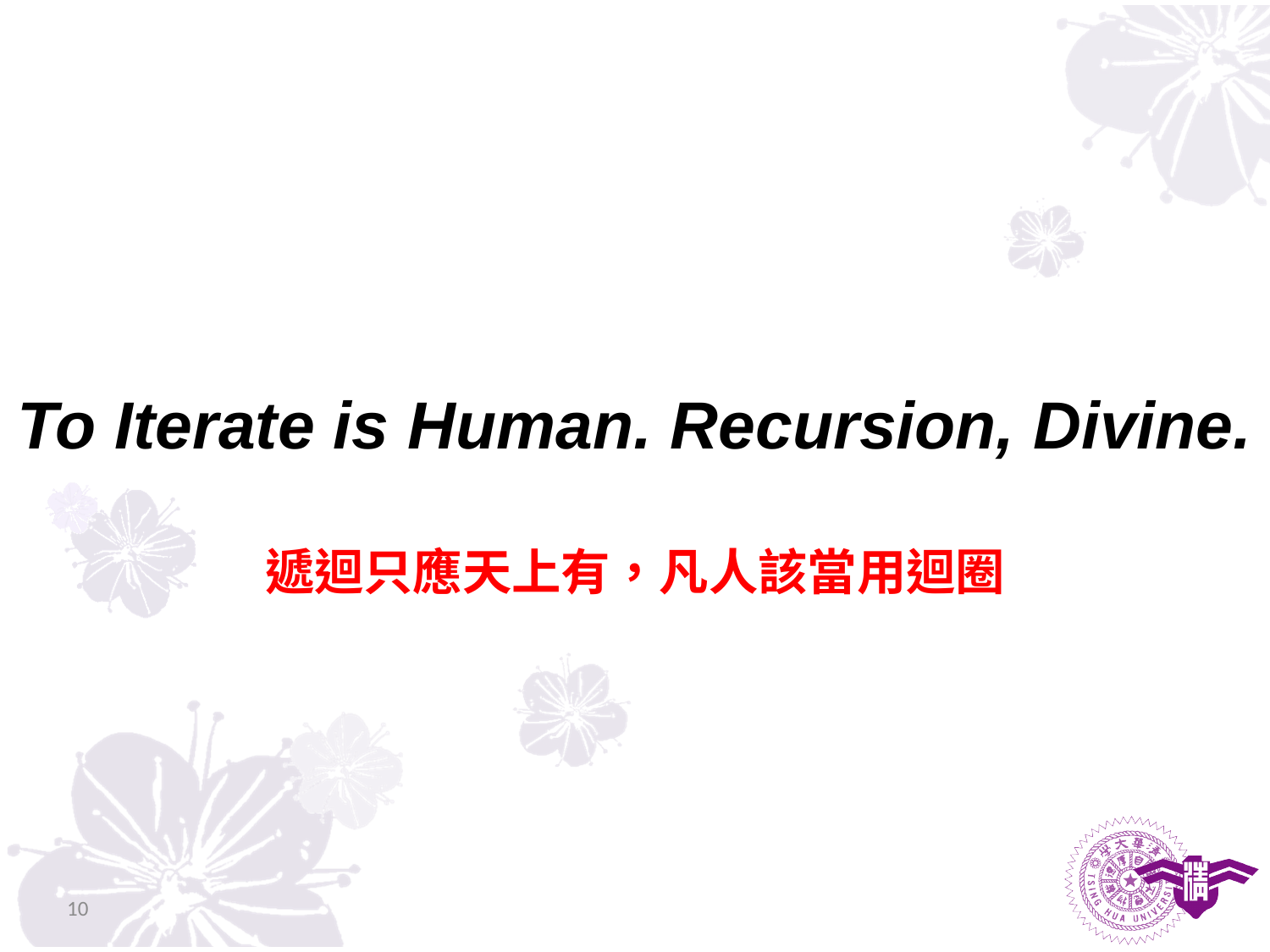

To Iterate is Human. Recursion, Divine.

遞迴只應天上有，凡人該當用迴圈
10